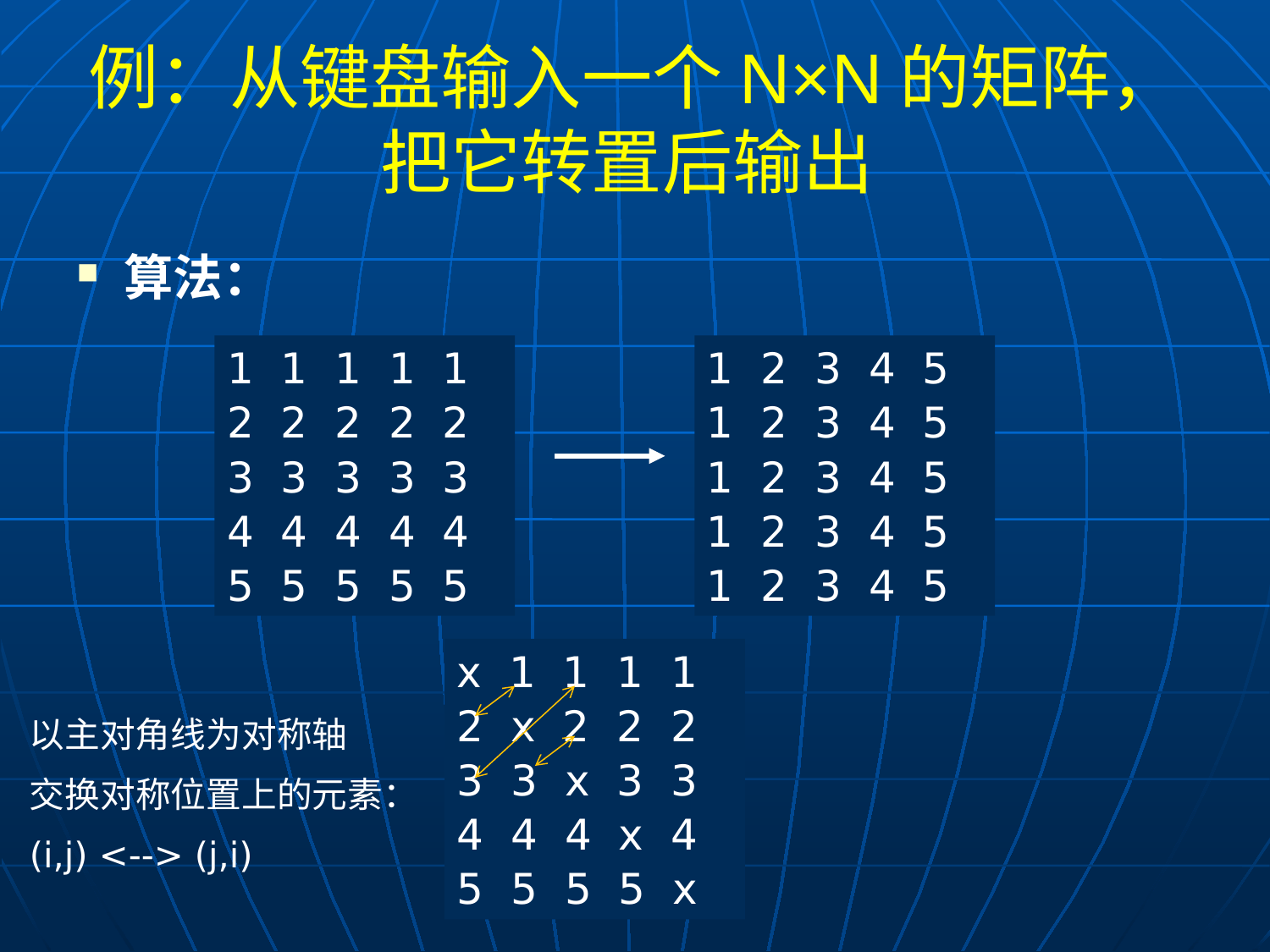

# 例：从键盘输入一个N×N的矩阵，把它转置后输出
算法：
1  1  1  1  1
2  2  2  2  2
3  3  3  3  3
4  4  4  4  4
5  5  5  5  5
1  2  3  4  5
1  2  3  4  5
1  2  3  4  5
1  2  3  4  5
1  2  3  4  5
x  1  1  1  1
2  x  2  2  2
3  3  x  3  3
4  4  4  x  4
5  5  5  5  x
以主对角线为对称轴
交换对称位置上的元素：
(i,j) <--> (j,i)